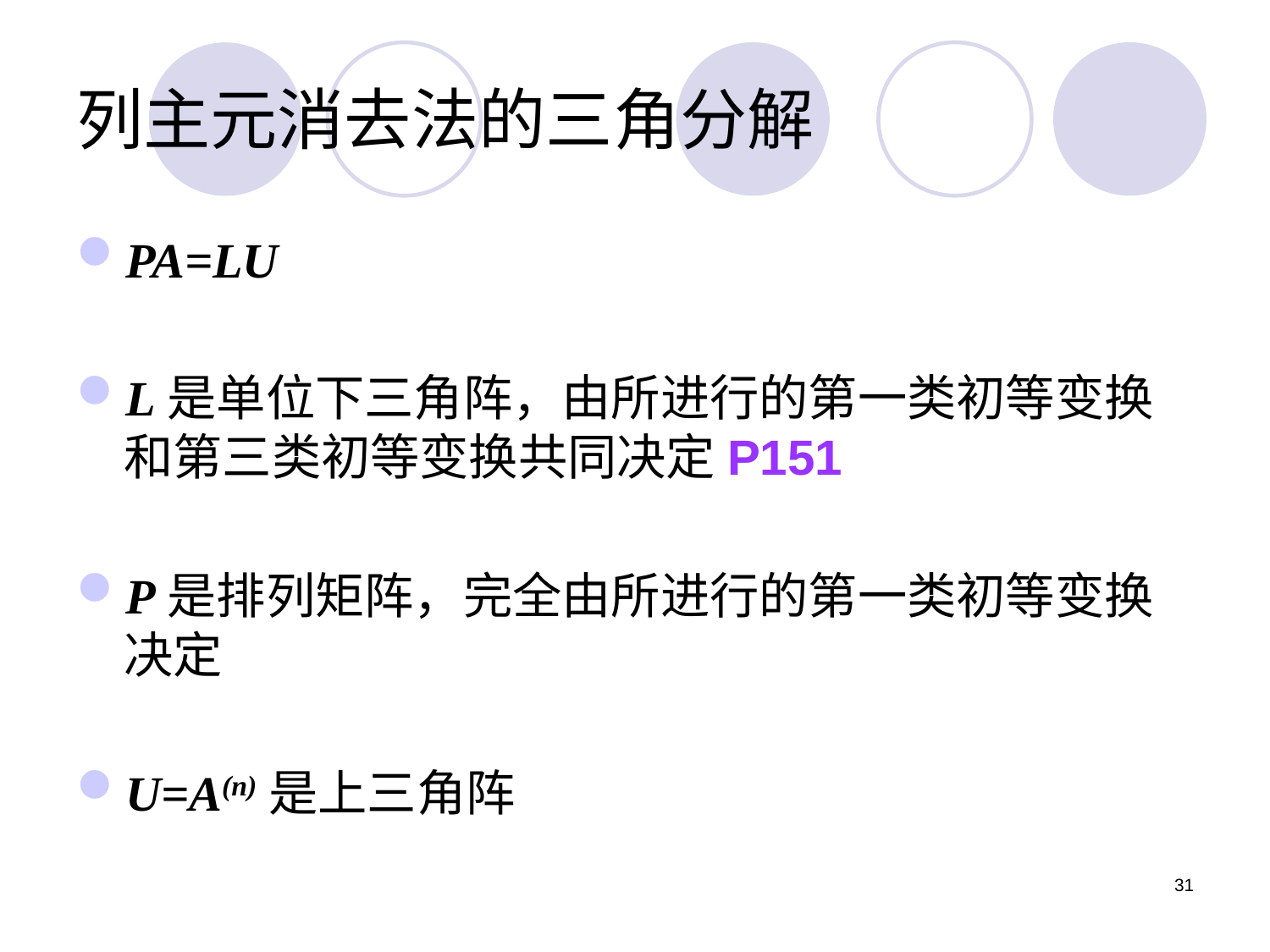

# 列主元消去法的三角分解
PA=LU

L是单位下三角阵，由所进行的第一类初等变换和第三类初等变换共同决定P151

P是排列矩阵，完全由所进行的第一类初等变换决定

U=A(n)是上三角阵
31